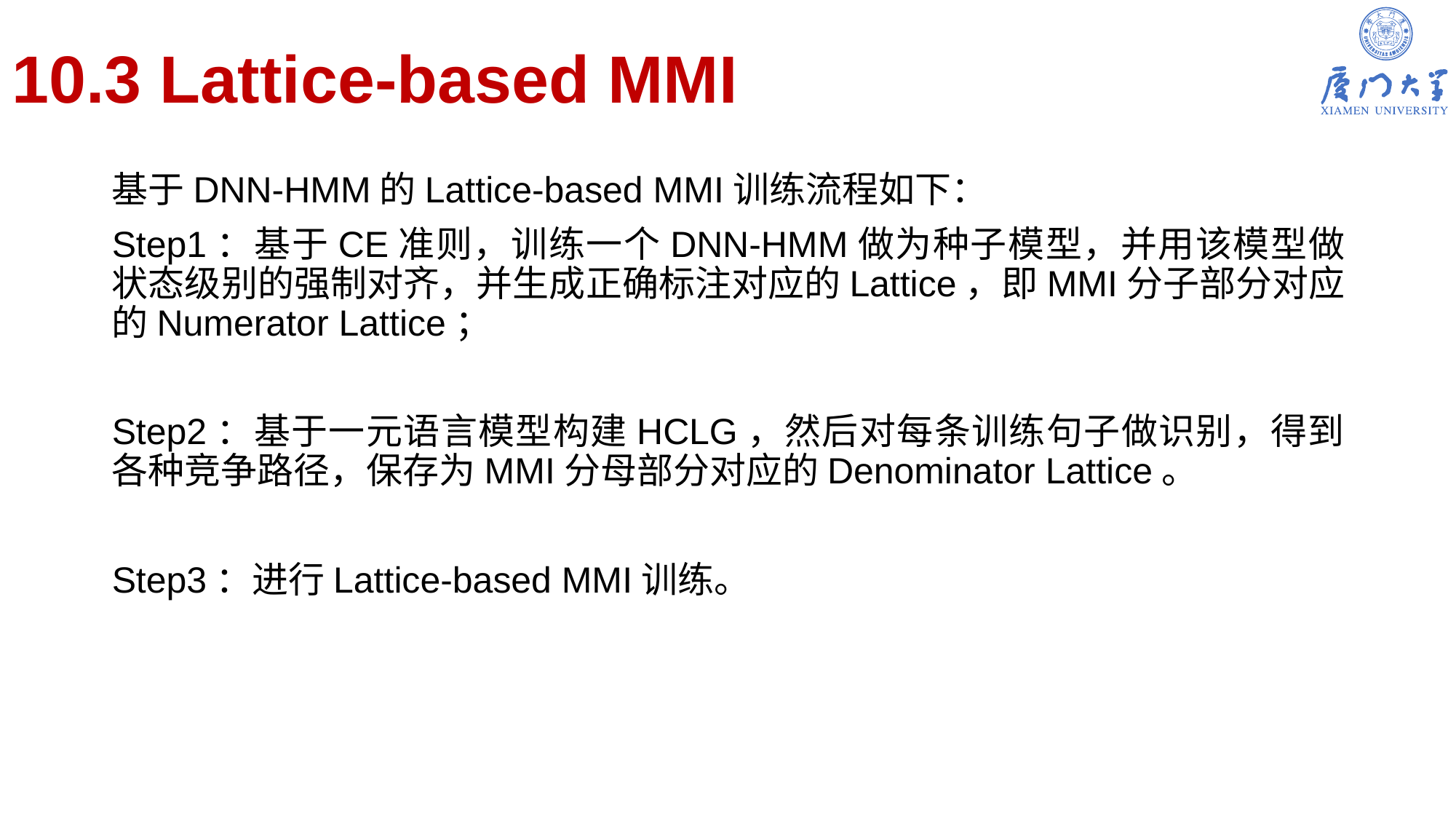

# 10.3 Lattice-based MMI
基于DNN-HMM的Lattice-based MMI训练流程如下：
Step1：基于CE准则，训练一个DNN-HMM做为种子模型，并用该模型做状态级别的强制对齐，并生成正确标注对应的Lattice，即MMI分子部分对应的Numerator Lattice；

Step2：基于一元语言模型构建HCLG，然后对每条训练句子做识别，得到各种竞争路径，保存为MMI分母部分对应的Denominator Lattice。

Step3：进行Lattice-based MMI训练。